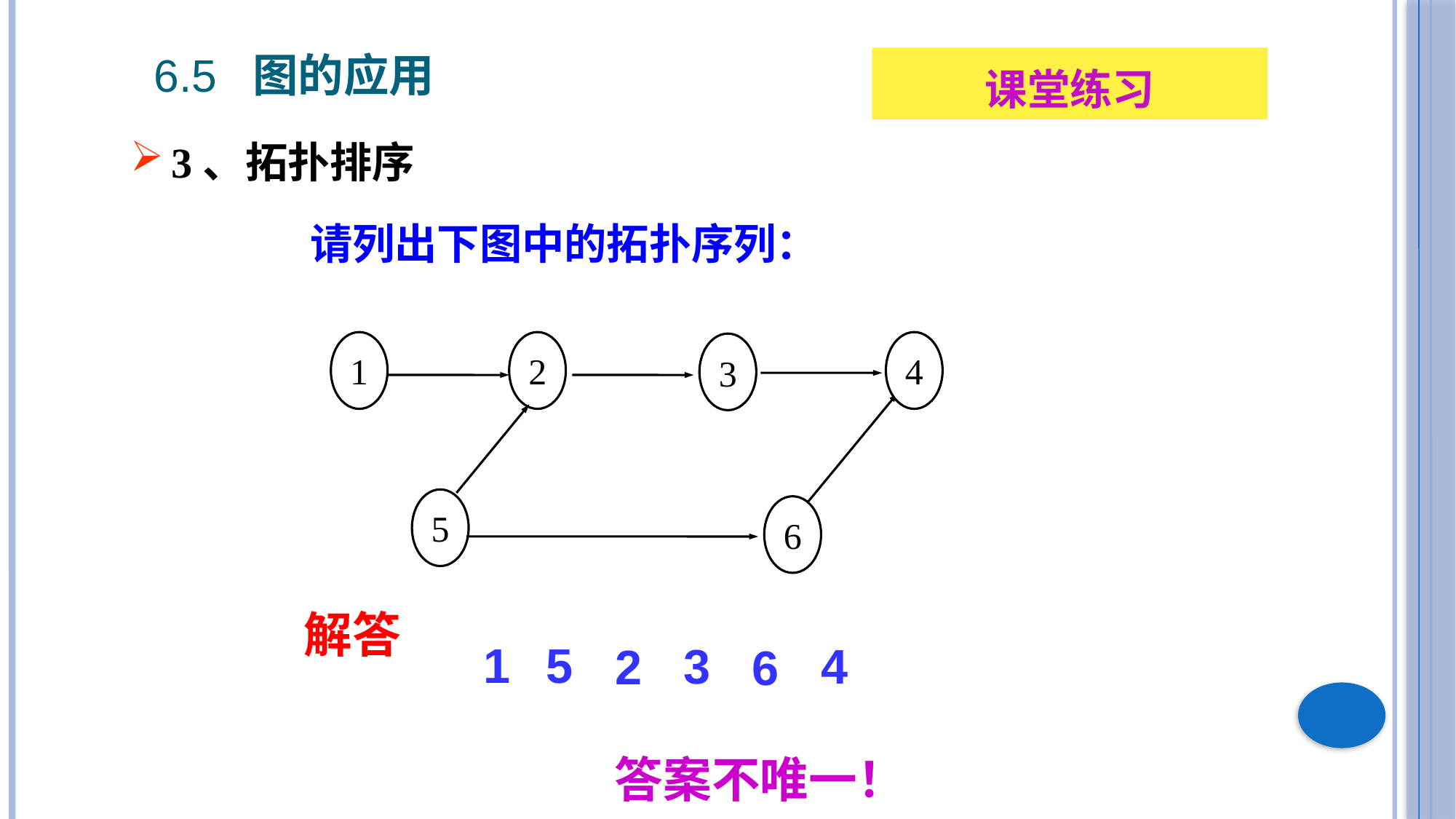

6.5  图的应用
课堂练习
3、拓扑排序

    请列出下图中的拓扑序列：
1
2
4
3

5
6

解答
1
5
3
4
2
6
答案不唯一！